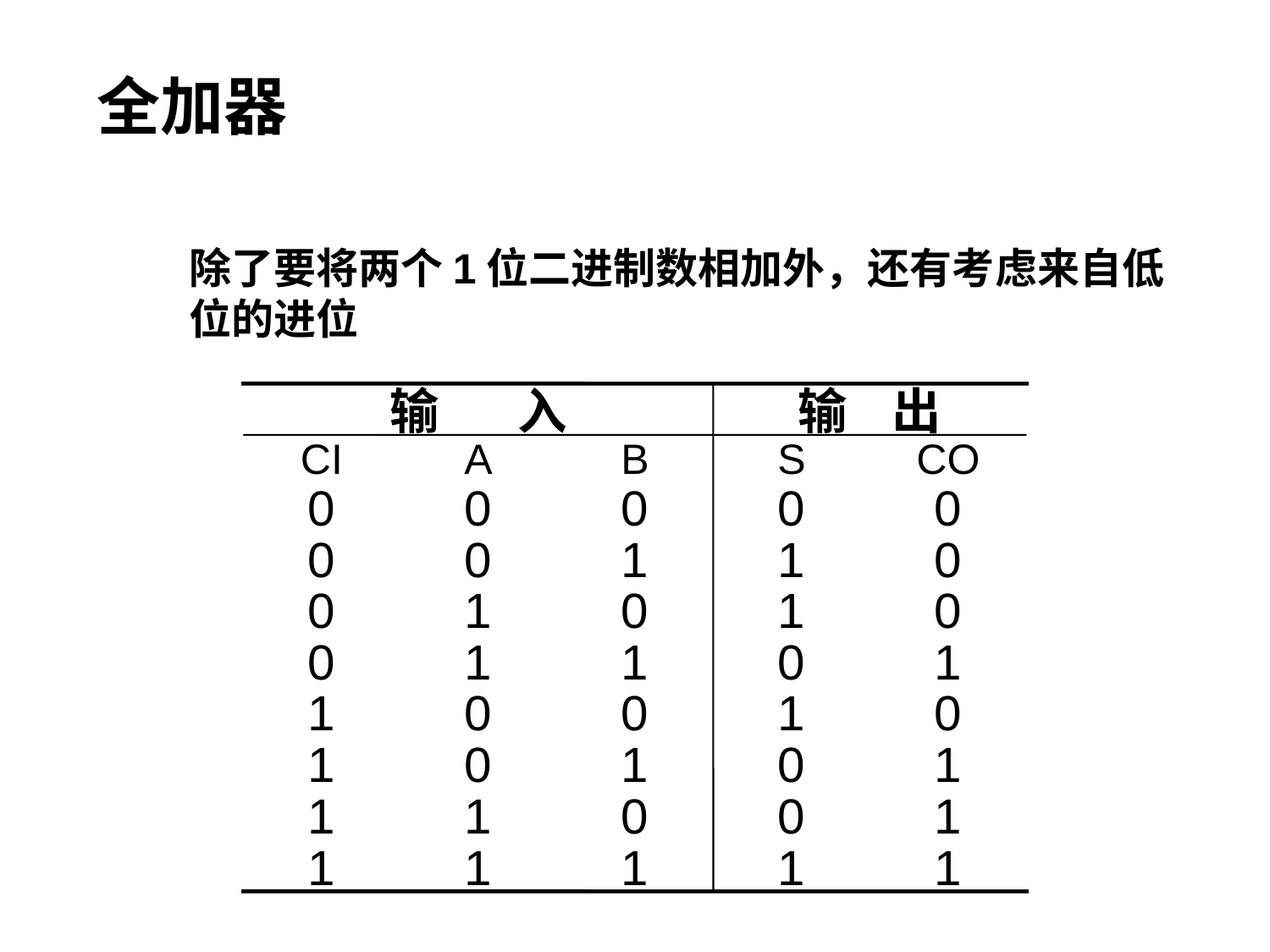

全加器
除了要将两个1位二进制数相加外，还有考虑来自低位的进位
输       入

输    出

CI

A
B
S
CO
0
0
0
0
0
0
0
1
1
0
0
1
0
1
0
0
1
1
0
1
1
0
0
1
0
1
0
1
0
1
1
1
0
0
1
1
1
1
1
1